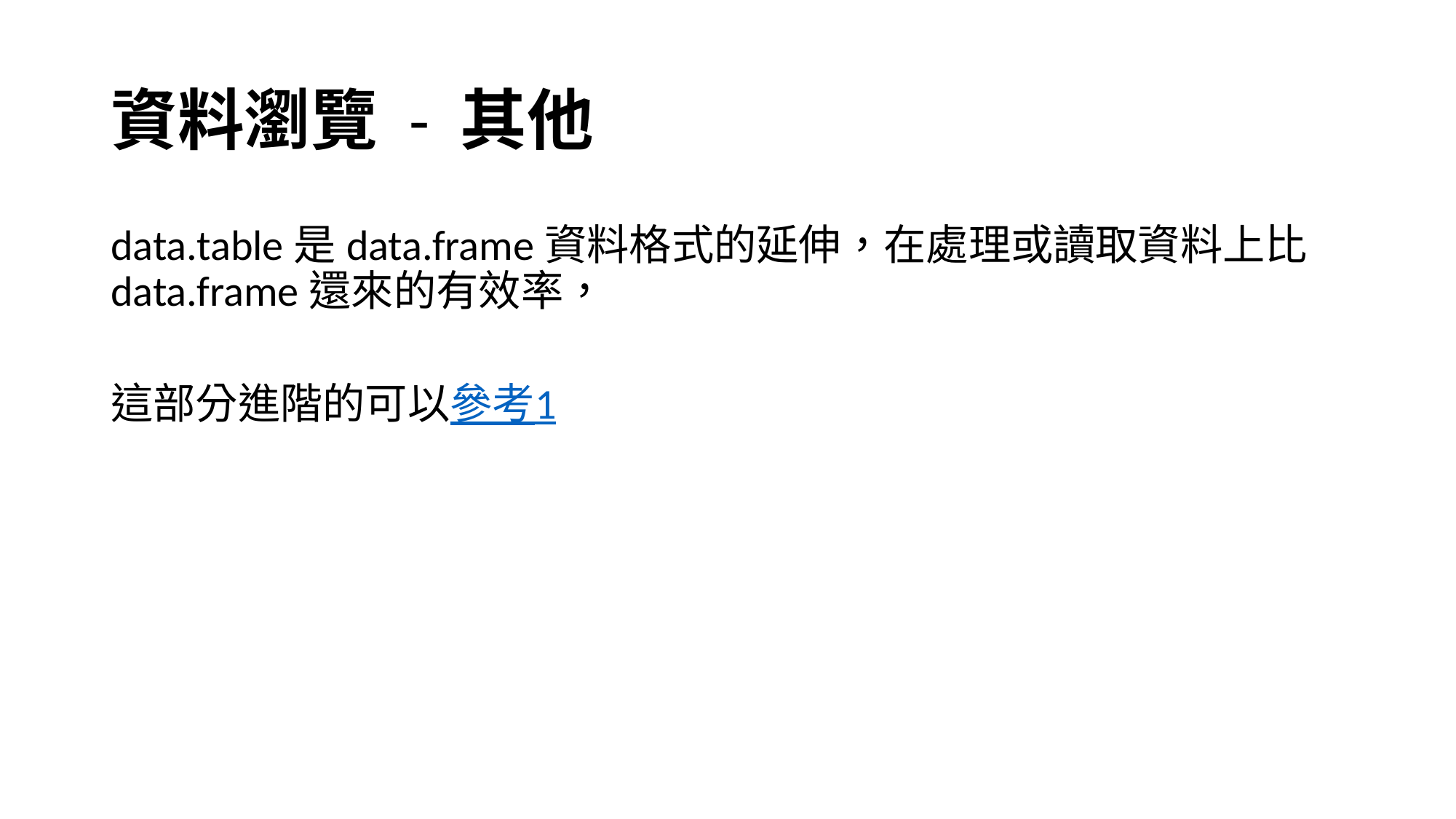

# 資料瀏覽 - 其他
data.table是data.frame資料格式的延伸，在處理或讀取資料上比data.frame還來的有效率，
這部分進階的可以參考1